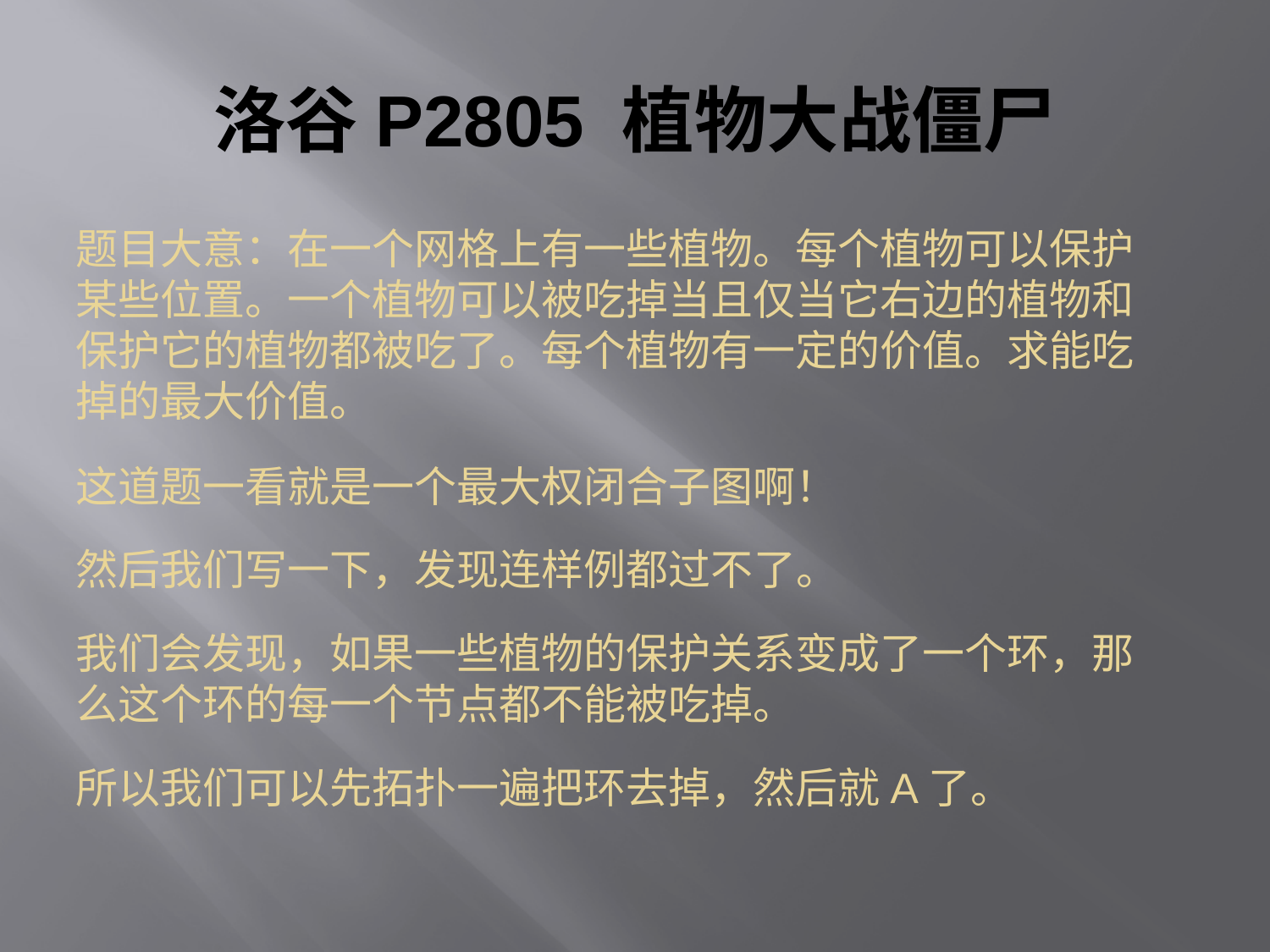

# 洛谷P2805 植物大战僵尸
题目大意：在一个网格上有一些植物。每个植物可以保护某些位置。一个植物可以被吃掉当且仅当它右边的植物和保护它的植物都被吃了。每个植物有一定的价值。求能吃掉的最大价值。
这道题一看就是一个最大权闭合子图啊！
然后我们写一下，发现连样例都过不了。
我们会发现，如果一些植物的保护关系变成了一个环，那么这个环的每一个节点都不能被吃掉。
所以我们可以先拓扑一遍把环去掉，然后就A了。